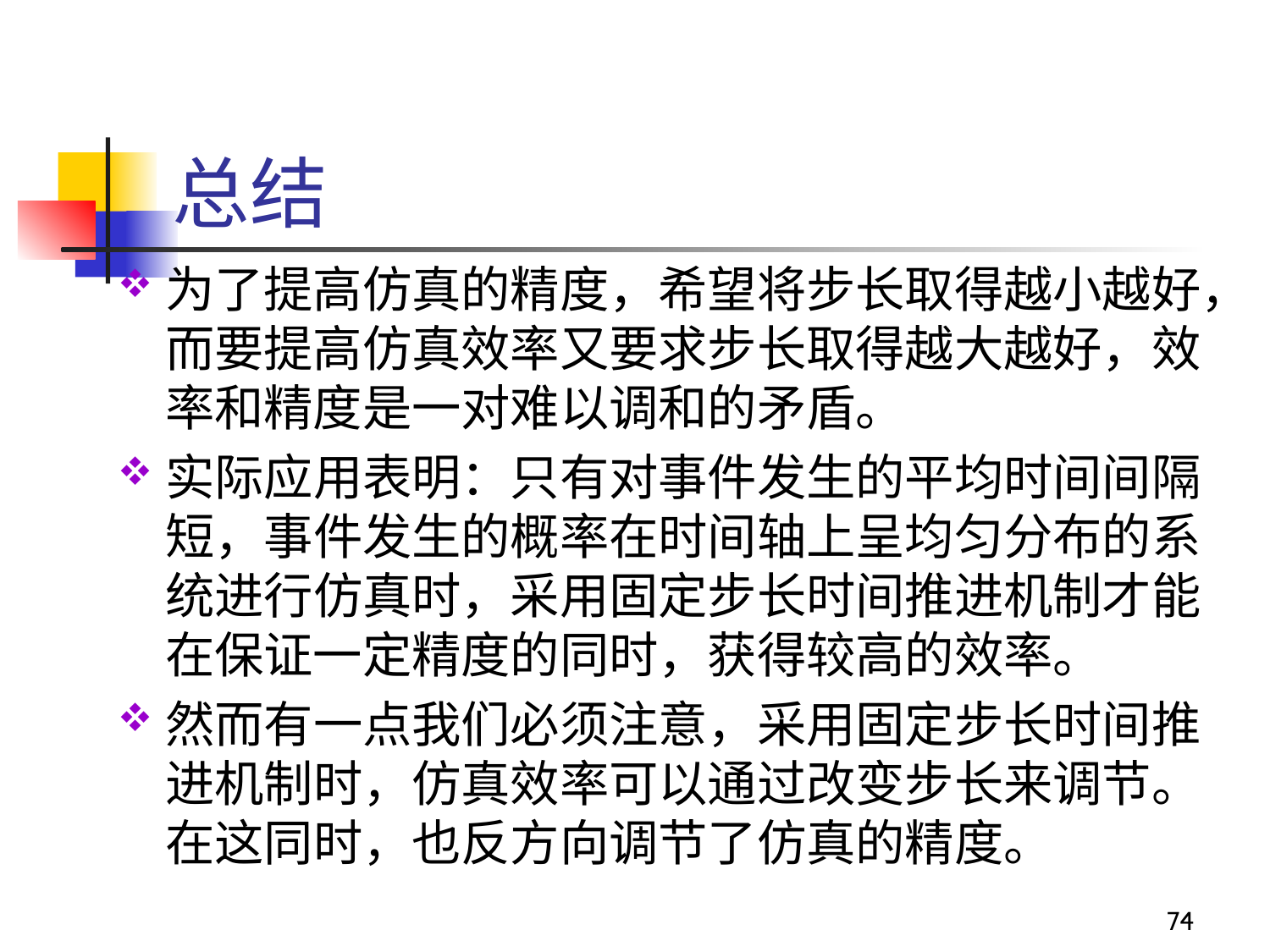

# 总结
为了提高仿真的精度，希望将步长取得越小越好，而要提高仿真效率又要求步长取得越大越好，效率和精度是一对难以调和的矛盾。
实际应用表明：只有对事件发生的平均时间间隔短，事件发生的概率在时间轴上呈均匀分布的系统进行仿真时，采用固定步长时间推进机制才能在保证一定精度的同时，获得较高的效率。
然而有一点我们必须注意，采用固定步长时间推进机制时，仿真效率可以通过改变步长来调节。在这同时，也反方向调节了仿真的精度。
74